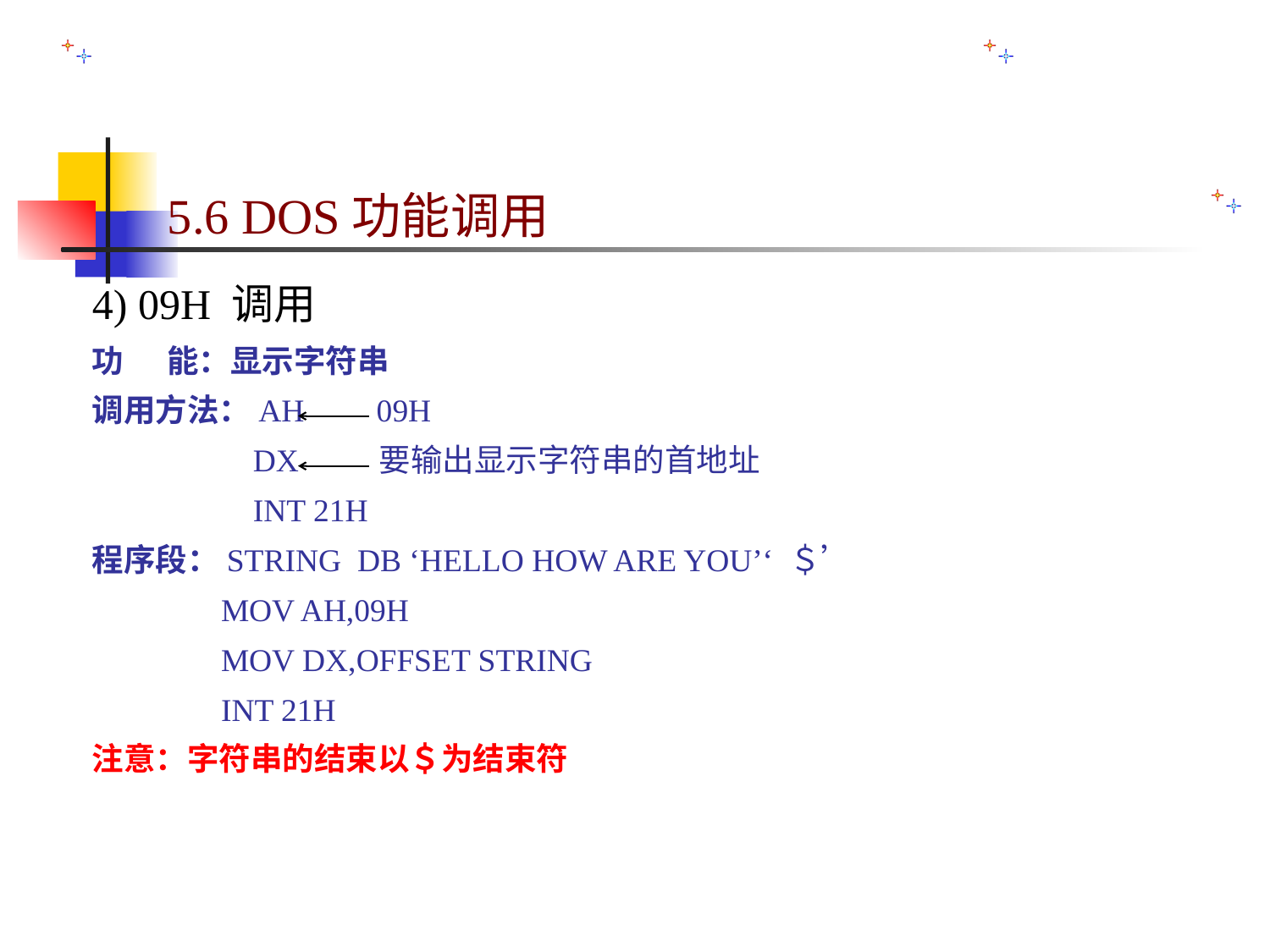

5.6 DOS功能调用
4) 09H 调用
功      能：显示字符串
调用方法：AH         09H
                    DX         要输出显示字符串的首地址
                    INT 21H
程序段：STRING  DB ‘HELLO HOW ARE YOU’‘ ＄’
                MOV AH,09H
                MOV DX,OFFSET STRING
                INT 21H
注意：字符串的结束以＄为结束符